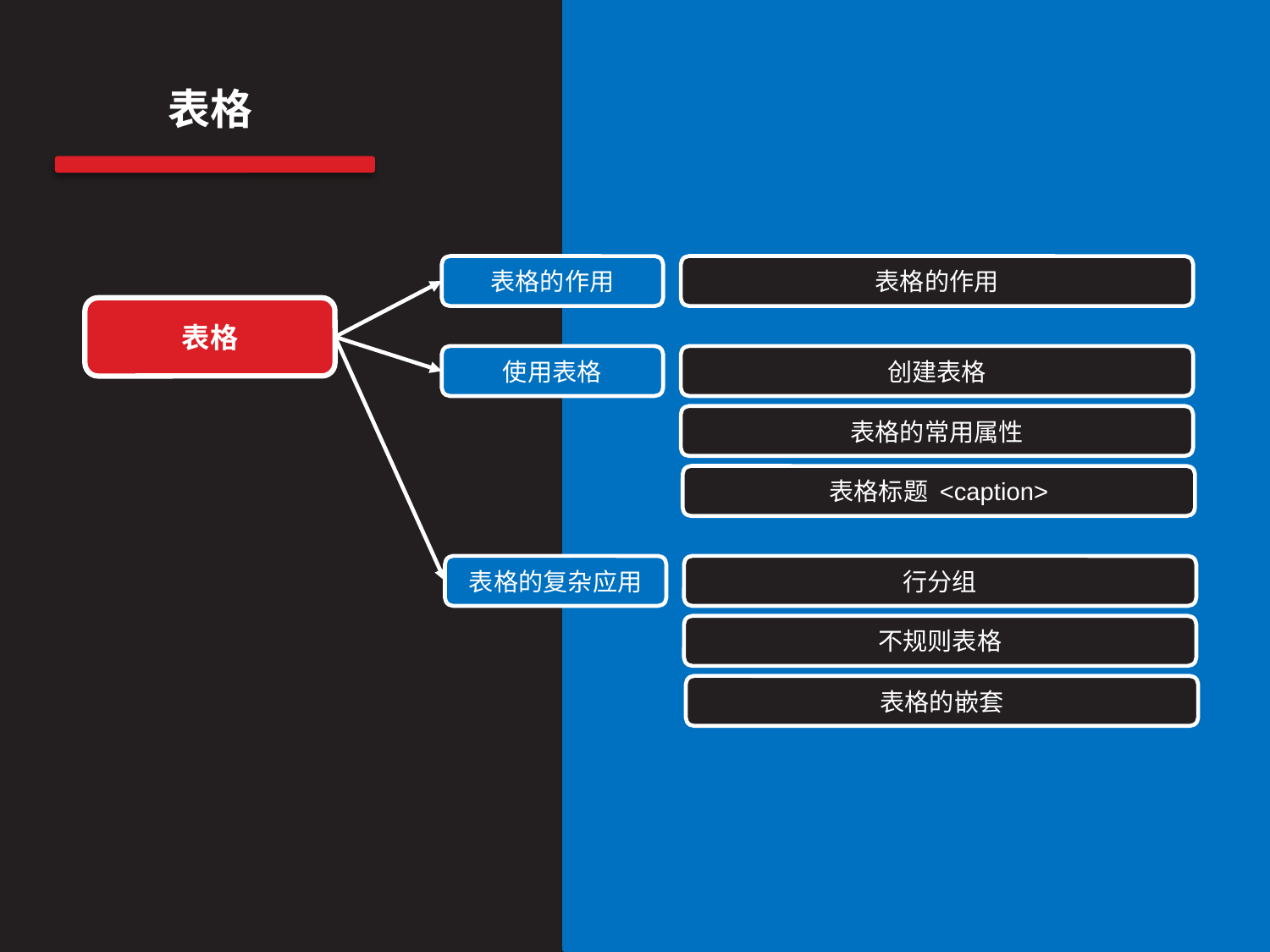

表格

表格的作用
表格的作用
表格
使用表格
创建表格
表格的常用属性
表格标题 <caption>
表格的复杂应用
行分组
不规则表格
表格的嵌套